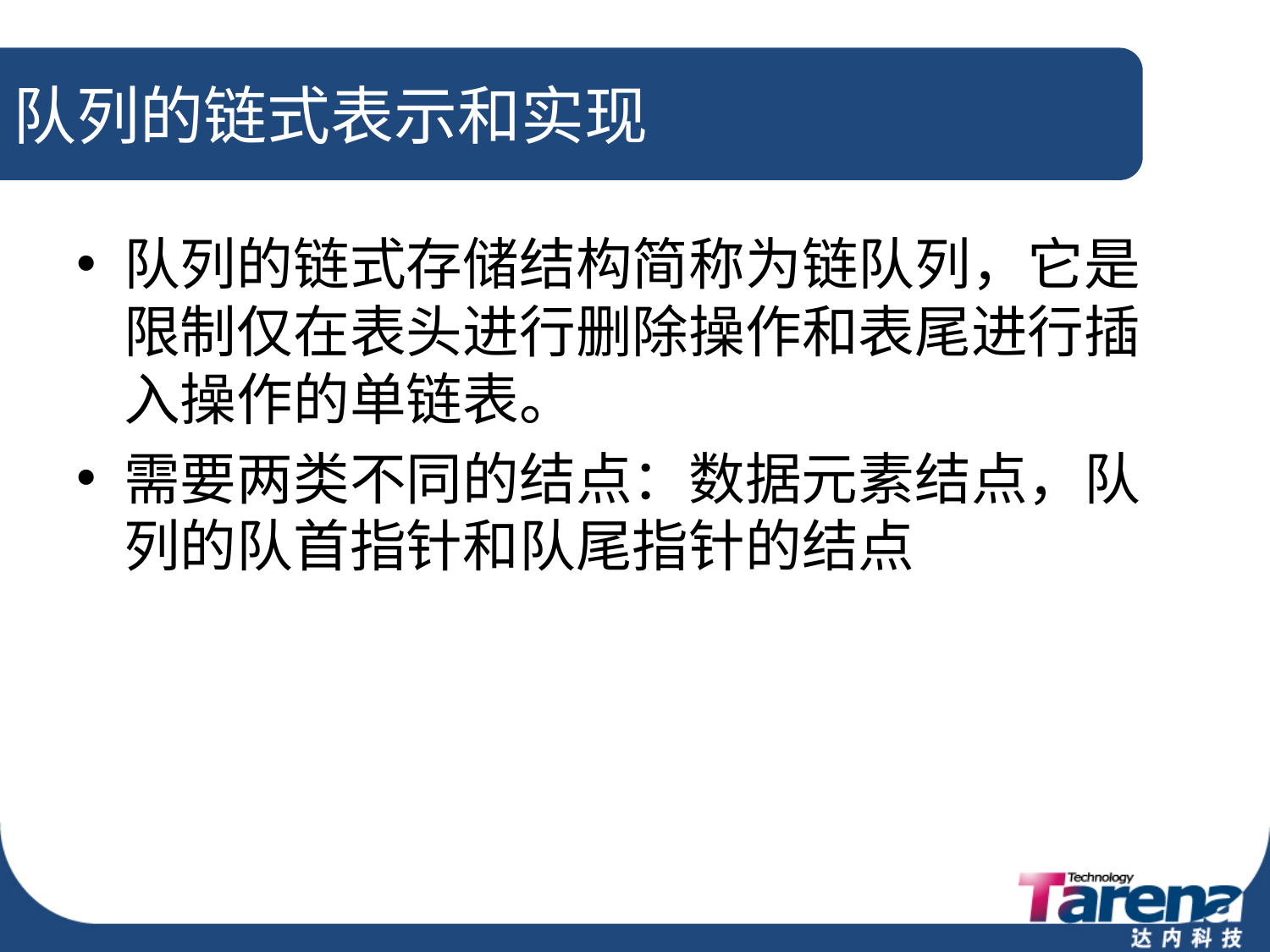

# 队列的链式表示和实现
队列的链式存储结构简称为链队列，它是限制仅在表头进行删除操作和表尾进行插入操作的单链表。
需要两类不同的结点：数据元素结点，队列的队首指针和队尾指针的结点